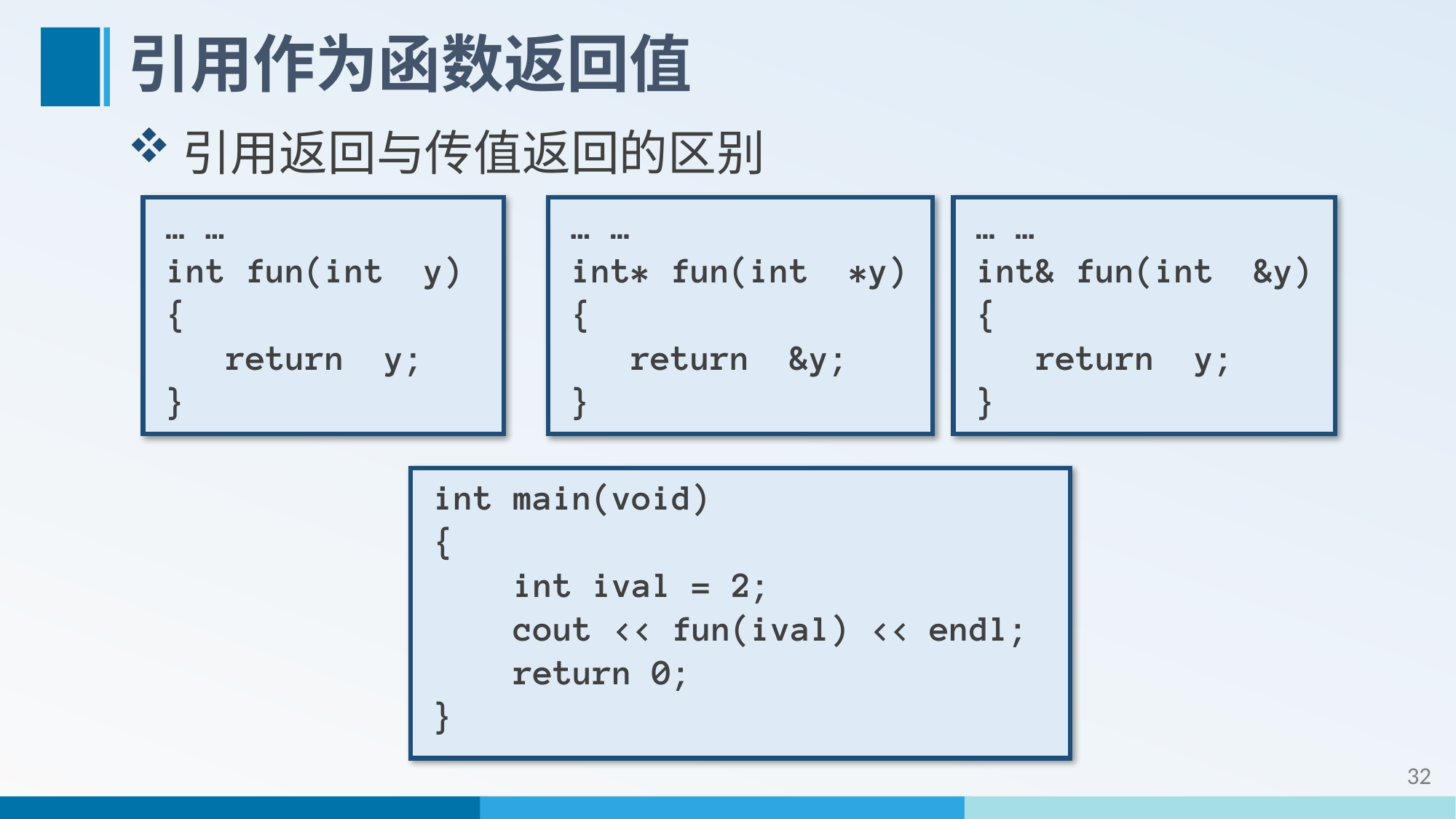

# 引用作为函数返回值
引用返回与传值返回的区别
… …
int fun(int  y)
{
   return  y;
}
… …
int* fun(int  *y)
{
   return  &y;
}
… …
int& fun(int  &y)
{
   return  y;
}
int main(void)
{
    int ival = 2;
    cout << fun(ival) << endl;
    return 0;
}